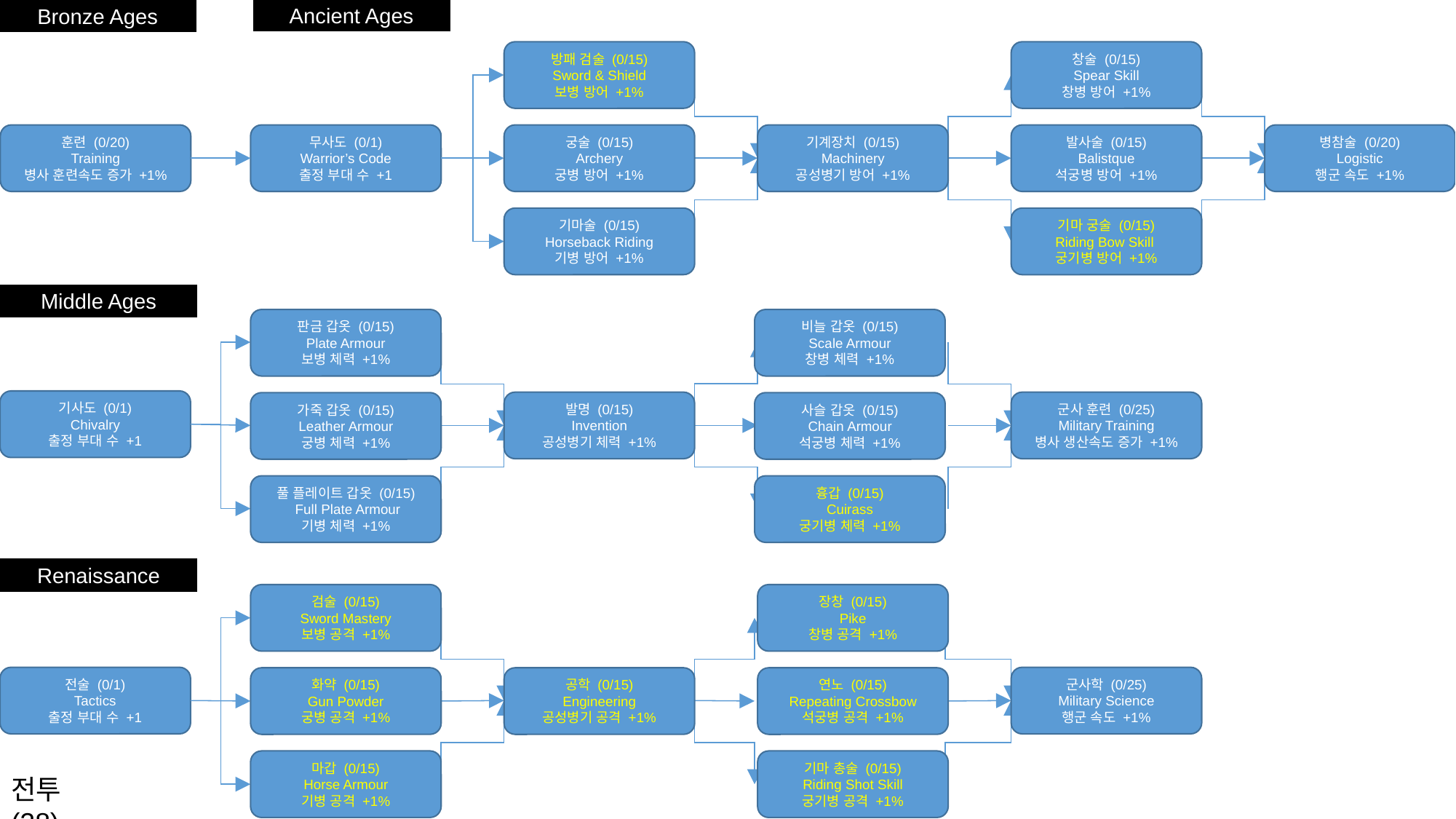

Bronze Ages
Ancient Ages
방패 검술 (0/15)
Sword & Shield
보병 방어 +1%
창술 (0/15)
Spear Skill
창병 방어 +1%
궁술 (0/15)
Archery
궁병 방어 +1%
기계장치 (0/15)
Machinery
공성병기 방어 +1%
발사술 (0/15)
Balistque
석궁병 방어 +1%
병참술 (0/20)
Logistic
행군 속도 +1%
훈련 (0/20)
Training
병사 훈련속도 증가 +1%
무사도 (0/1)
Warrior’s Code
출정 부대 수 +1
기마술 (0/15)
Horseback Riding
기병 방어 +1%
기마 궁술 (0/15)
Riding Bow Skill
궁기병 방어 +1%
Middle Ages
판금 갑옷 (0/15)
Plate Armour
보병 체력 +1%
비늘 갑옷 (0/15)
Scale Armour
창병 체력 +1%
기사도 (0/1)
Chivalry
출정 부대 수 +1
발명 (0/15)
Invention
공성병기 체력 +1%
군사 훈련 (0/25)
Military Training
병사 생산속도 증가 +1%
가죽 갑옷 (0/15)
Leather Armour
궁병 체력 +1%
사슬 갑옷 (0/15)
Chain Armour
석궁병 체력 +1%
풀 플레이트 갑옷 (0/15)
 Full Plate Armour
기병 체력 +1%
흉갑 (0/15)
Cuirass
궁기병 체력 +1%
Renaissance
검술 (0/15)
Sword Mastery
보병 공격 +1%
장창 (0/15)
Pike
창병 공격 +1%
전술 (0/1)
Tactics
출정 부대 수 +1
군사학 (0/25)
Military Science
행군 속도 +1%
화약 (0/15)
Gun Powder
궁병 공격 +1%
공학 (0/15)
Engineering
공성병기 공격 +1%
연노 (0/15)
Repeating Crossbow
석궁병 공격 +1%
마갑 (0/15)
Horse Armour
기병 공격 +1%
기마 총술 (0/15)
Riding Shot Skill
궁기병 공격 +1%
전투 (28)